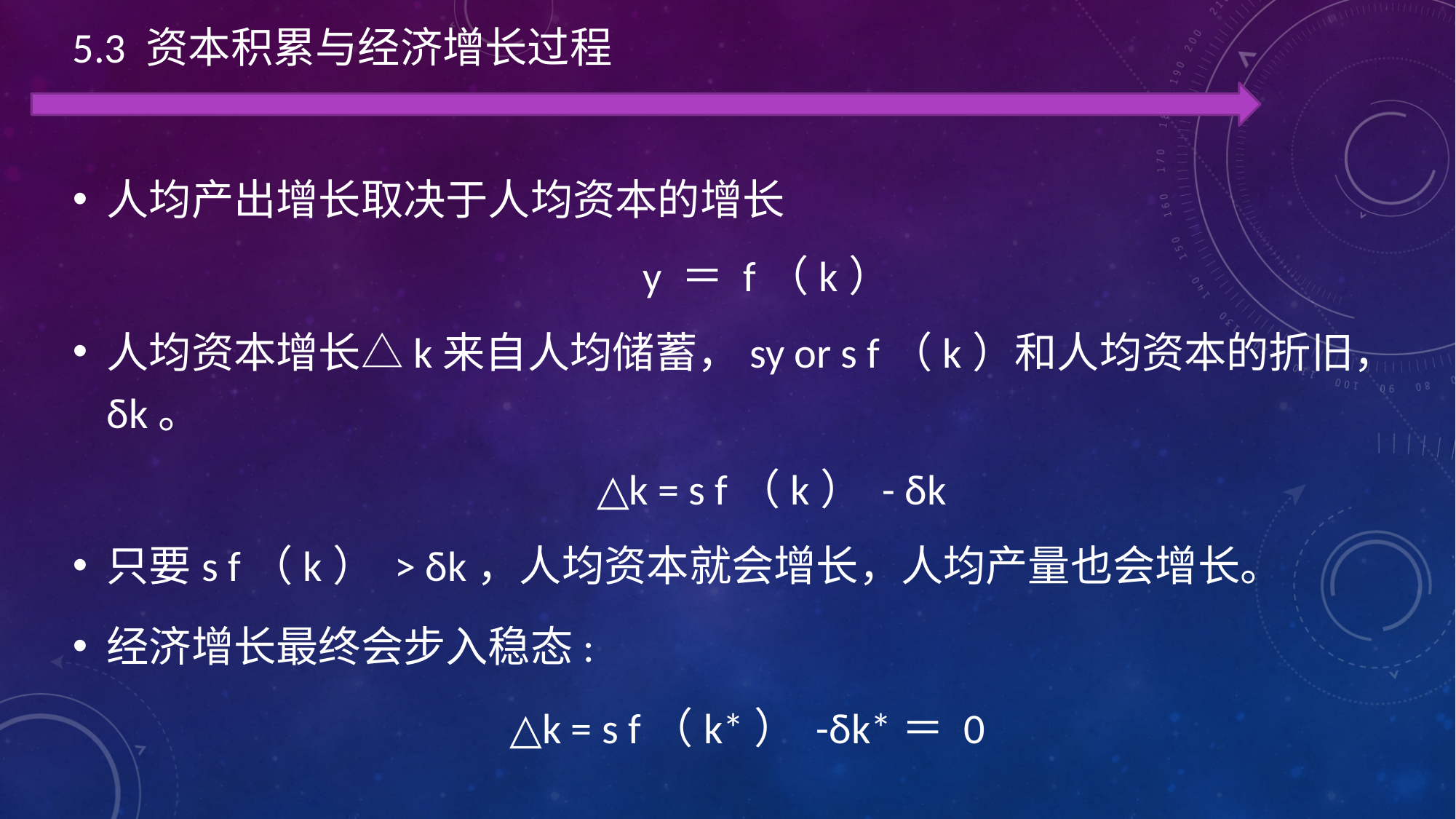

5.3 资本积累与经济增长过程

人均产出增长取决于人均资本的增长
     y ＝ f（k）
人均资本增长△k来自人均储蓄，sy or s f（k）和人均资本的折旧， δk。
      △k = s f（k） - δk
只要s f（k） > δk，人均资本就会增长，人均产量也会增长。
经济增长最终会步入稳态:
 △k = s f（k*） -δk*＝ 0